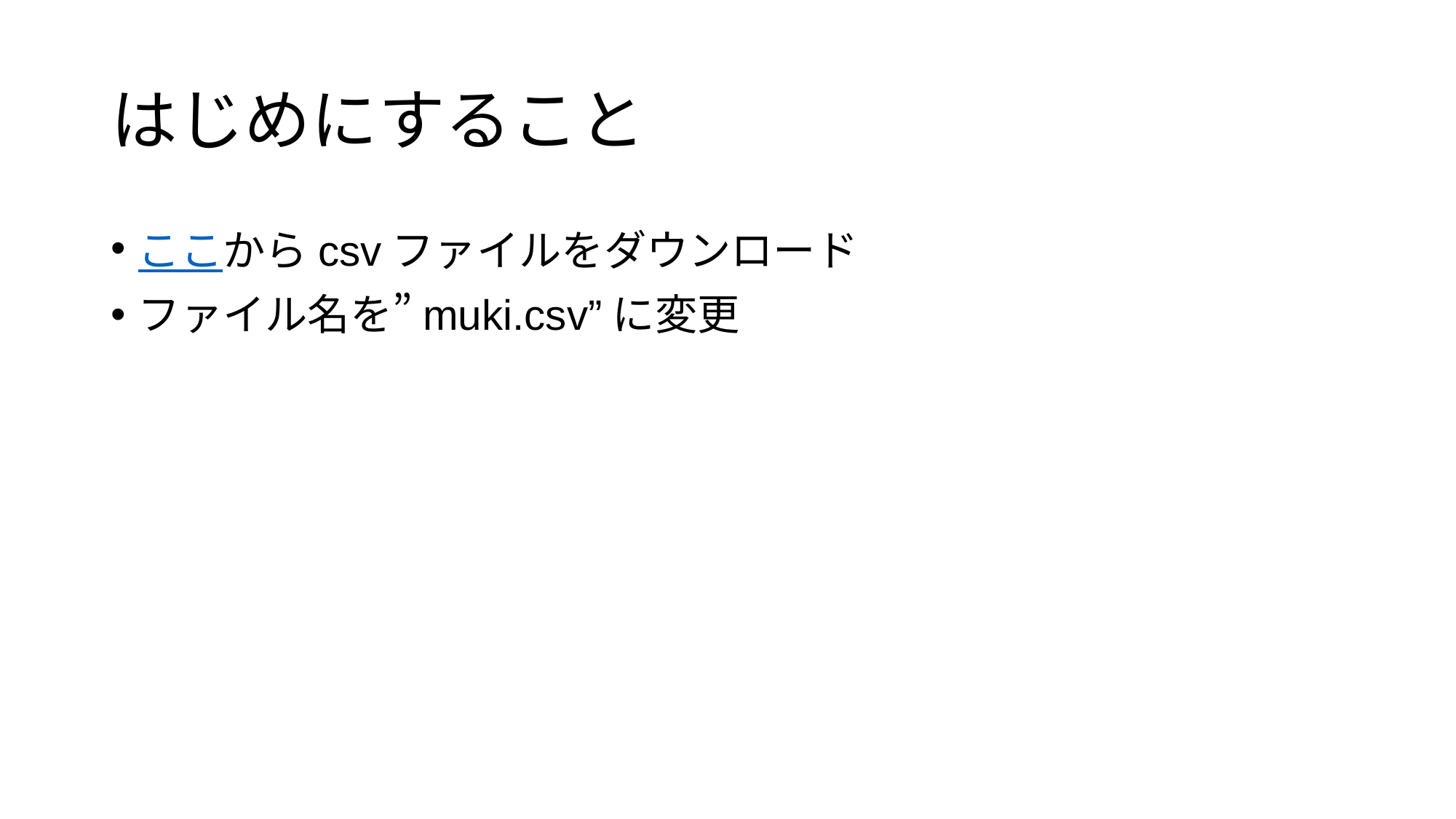

# はじめにすること
ここからcsvファイルをダウンロード
ファイル名を”muki.csv”に変更